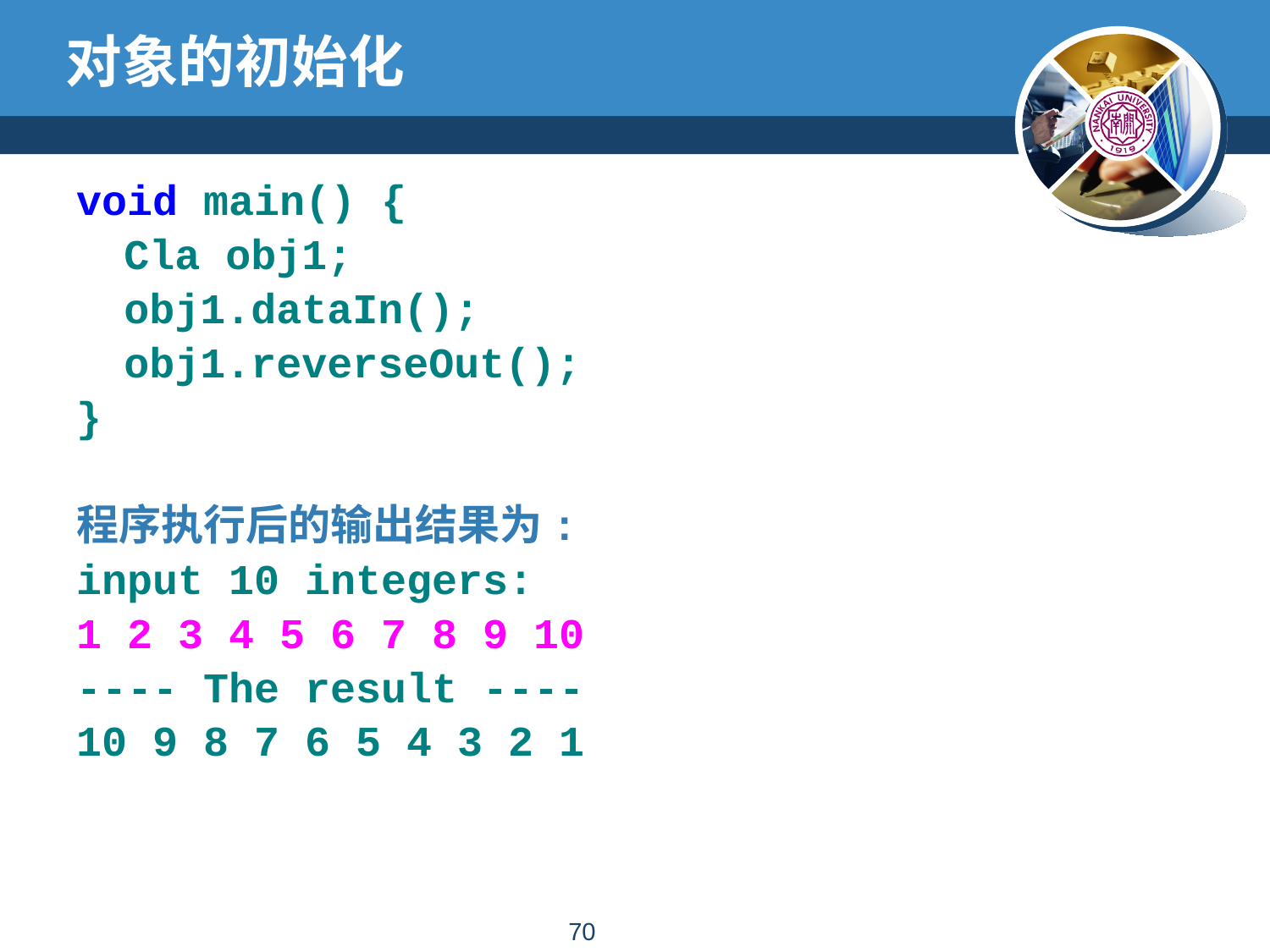

# 对象的初始化
void main() {
	Cla obj1;
	obj1.dataIn();
	obj1.reverseOut();
}

程序执行后的输出结果为:
input 10 integers:
1 2 3 4 5 6 7 8 9 10
---- The result ----
10 9 8 7 6 5 4 3 2 1

70